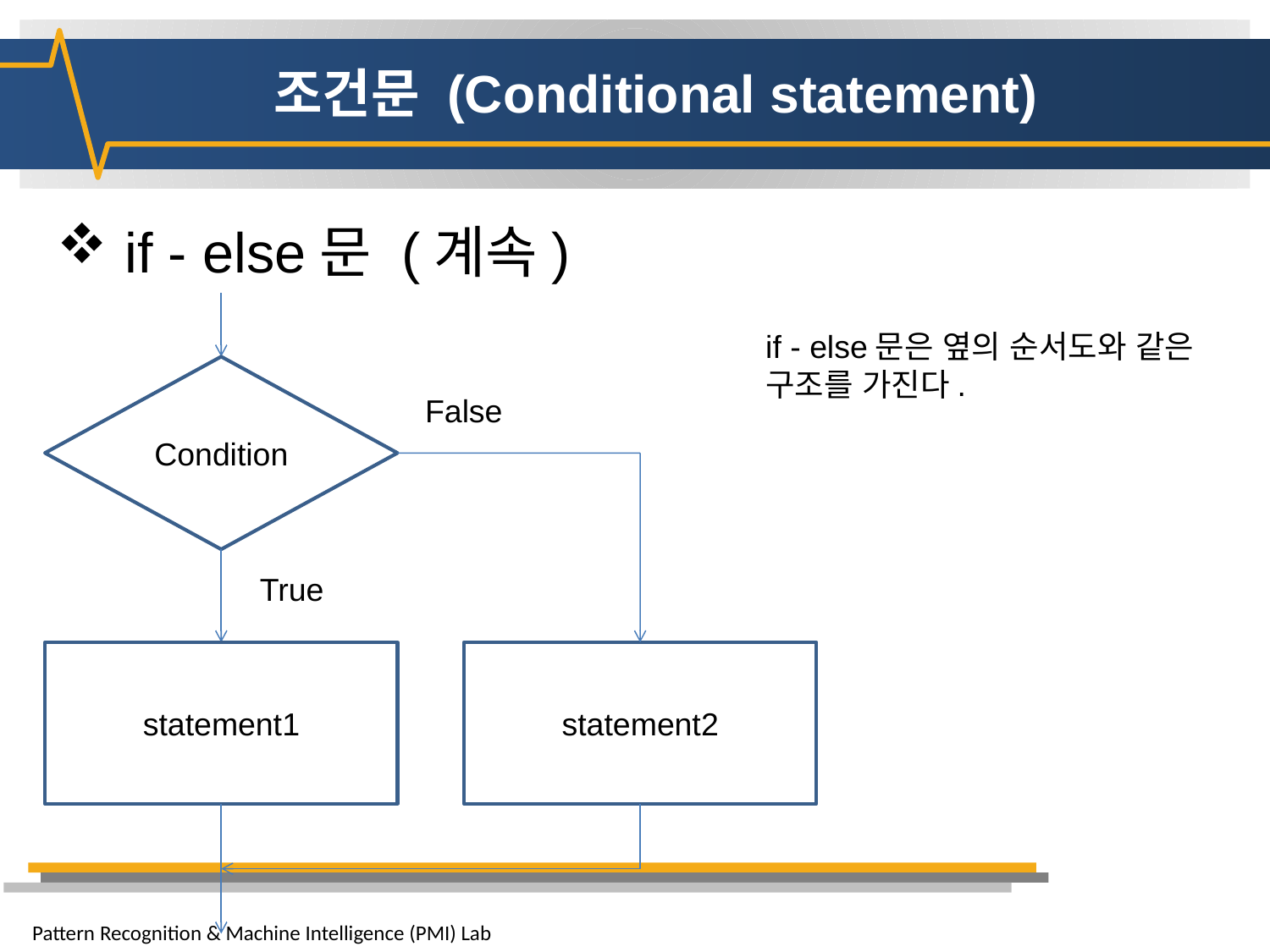

# 조건문 (Conditional statement)
 if - else문 (계속)
if - else문은 옆의 순서도와 같은
구조를 가진다.
Condition
False
True
statement1
statement2